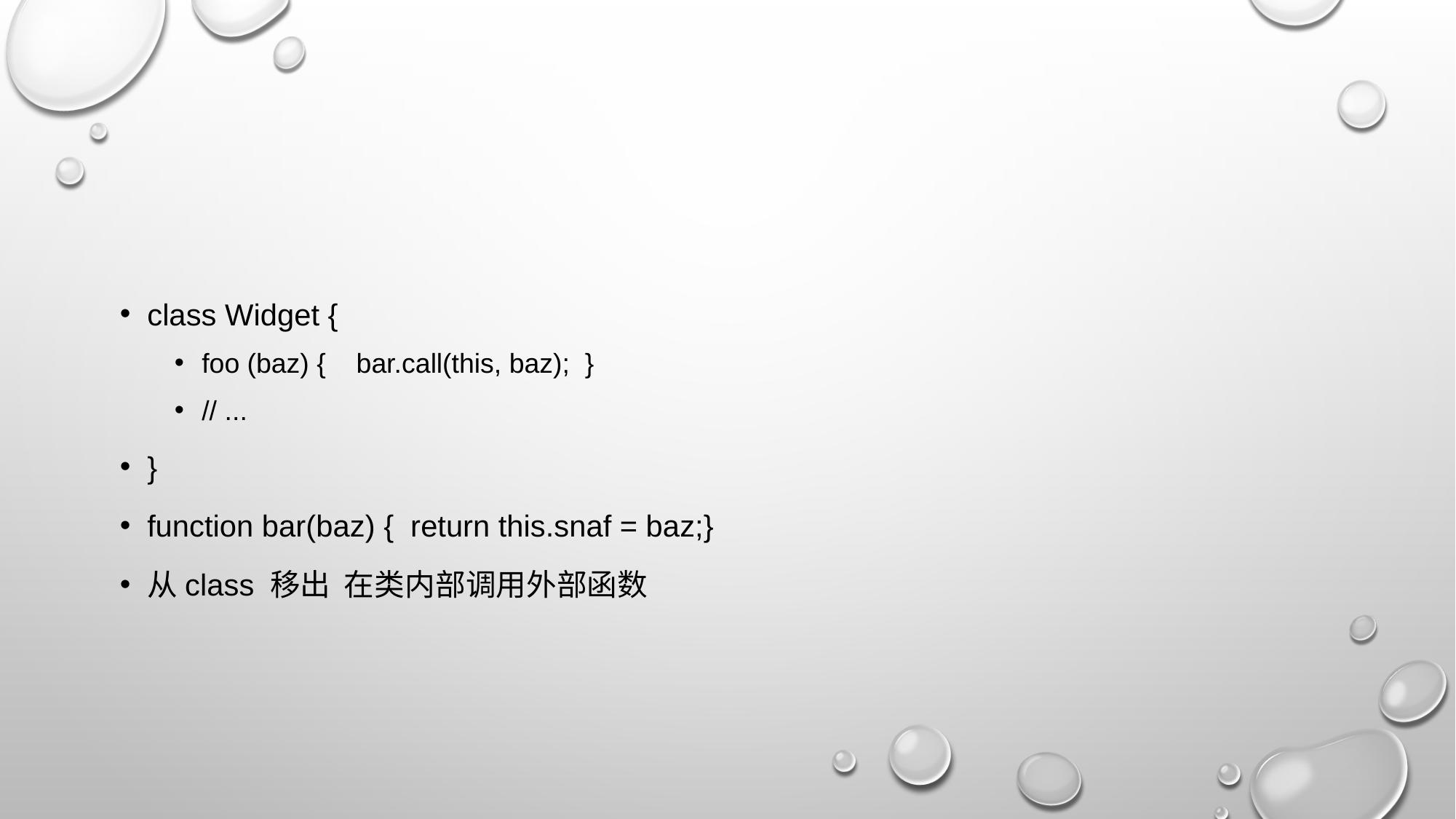

class Widget {
foo (baz) {    bar.call(this, baz);  }
// ...
}
function bar(baz) {  return this.snaf = baz;}
从class 移出  在类内部调用外部函数